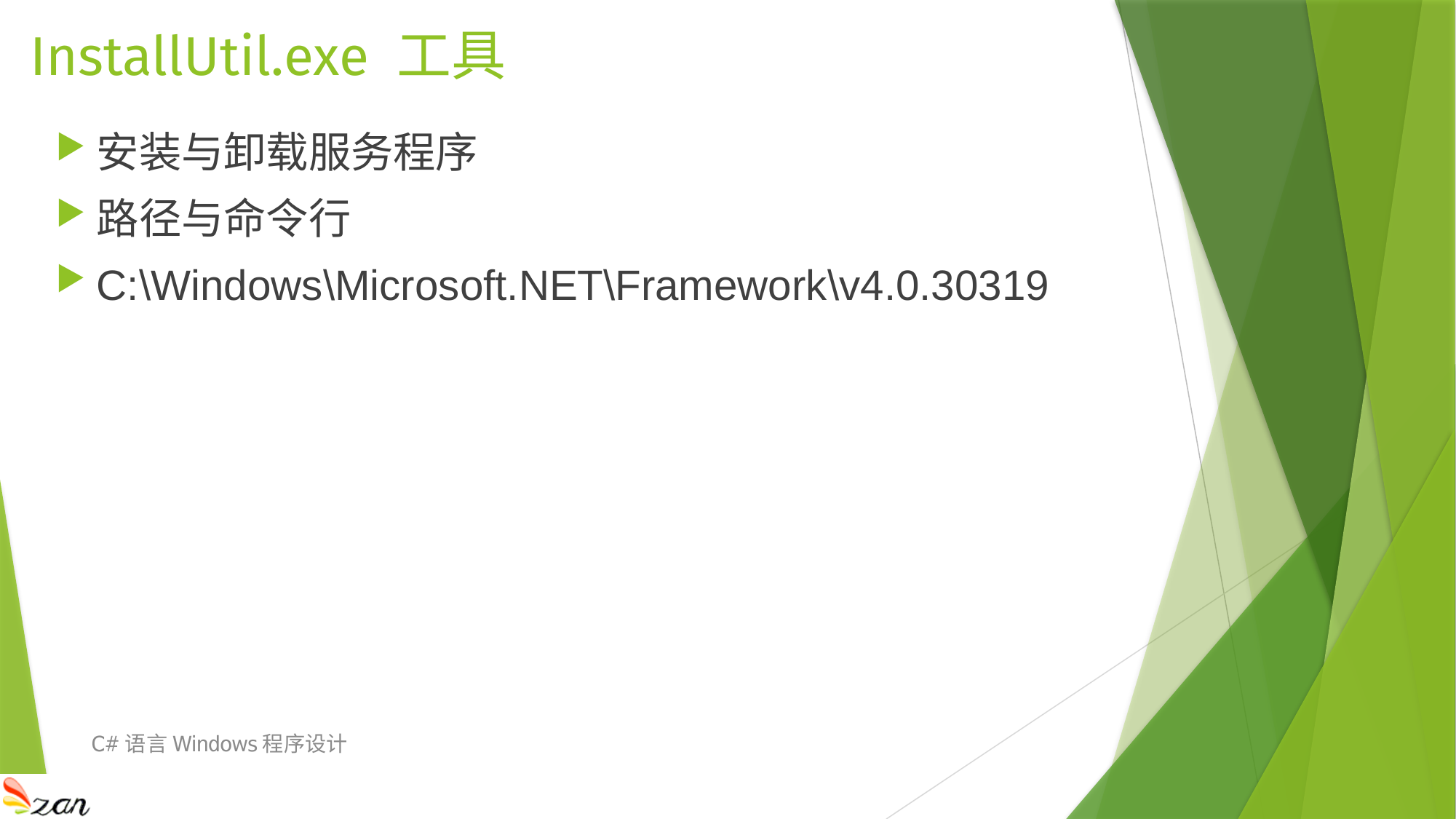

# InstallUtil.exe 工具
安装与卸载服务程序
路径与命令行
C:\Windows\Microsoft.NET\Framework\v4.0.30319
C#语言Windows程序设计